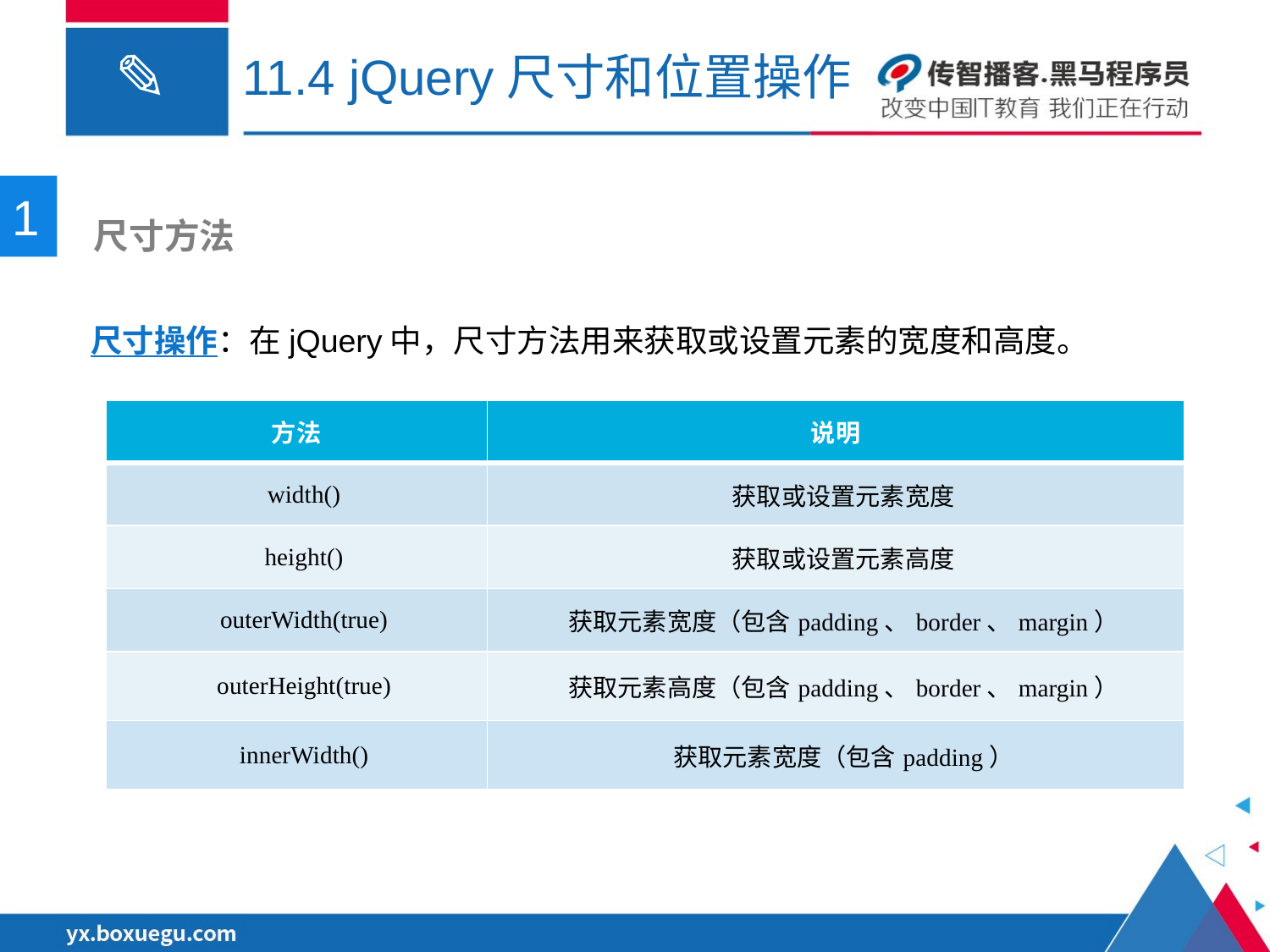

# 11.4 jQuery尺寸和位置操作

1
  尺寸方法
尺寸操作：在jQuery中，尺寸方法用来获取或设置元素的宽度和高度。
| 方法 | 说明 |
| --- | --- |
| width() | 获取或设置元素宽度 |
| height() | 获取或设置元素高度 |
| outerWidth(true) | 获取元素宽度（包含padding、border、margin） |
| outerHeight(true) | 获取元素高度（包含padding、border、margin） |
| innerWidth() | 获取元素宽度（包含padding） |